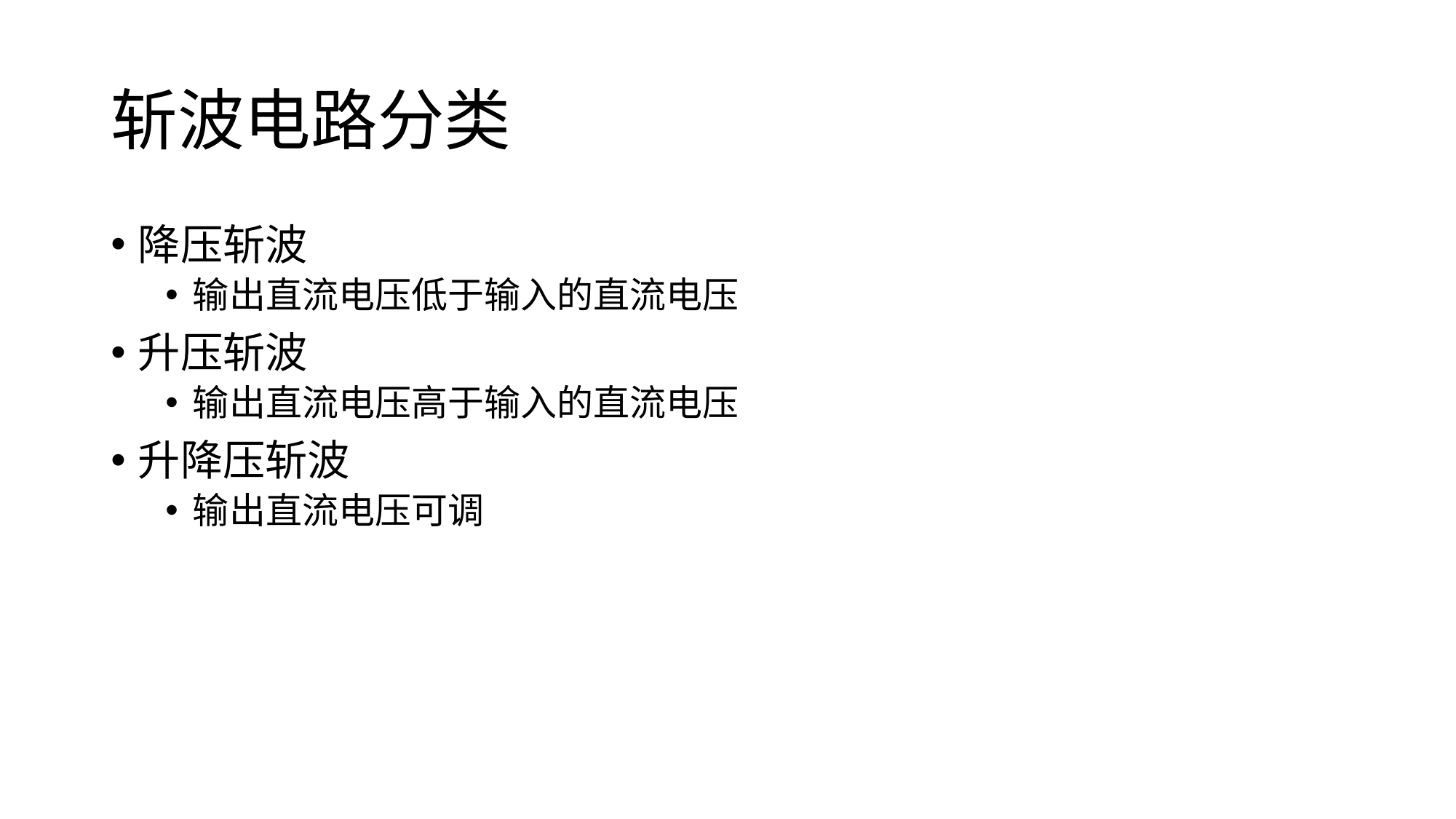

# 斩波电路分类
降压斩波
输出直流电压低于输入的直流电压
升压斩波
输出直流电压高于输入的直流电压
升降压斩波
输出直流电压可调